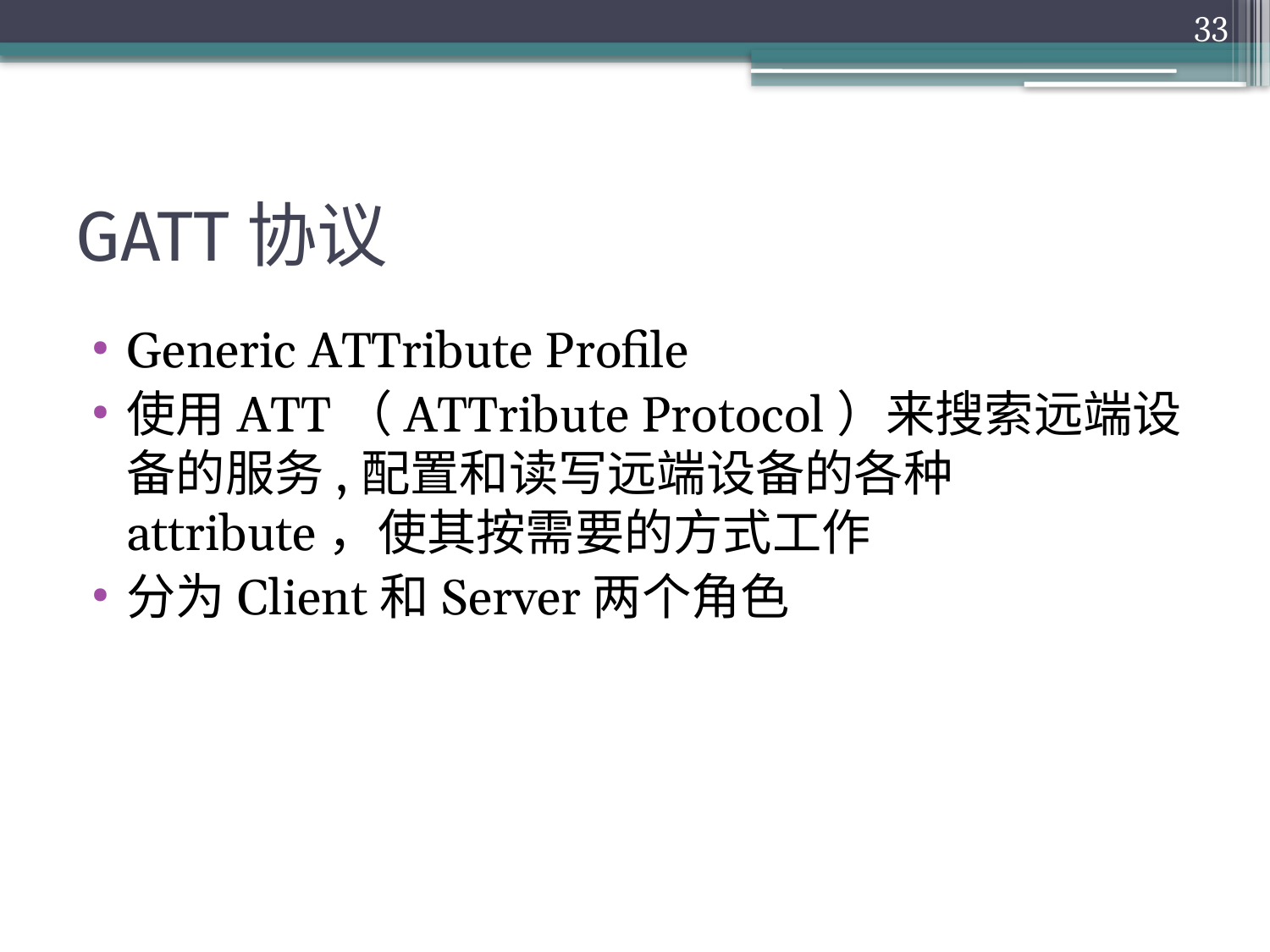

33
# GATT协议
Generic ATTribute Profile
使用ATT（ATTribute Protocol）来搜索远端设备的服务,配置和读写远端设备的各种attribute，使其按需要的方式工作
分为Client和Server两个角色